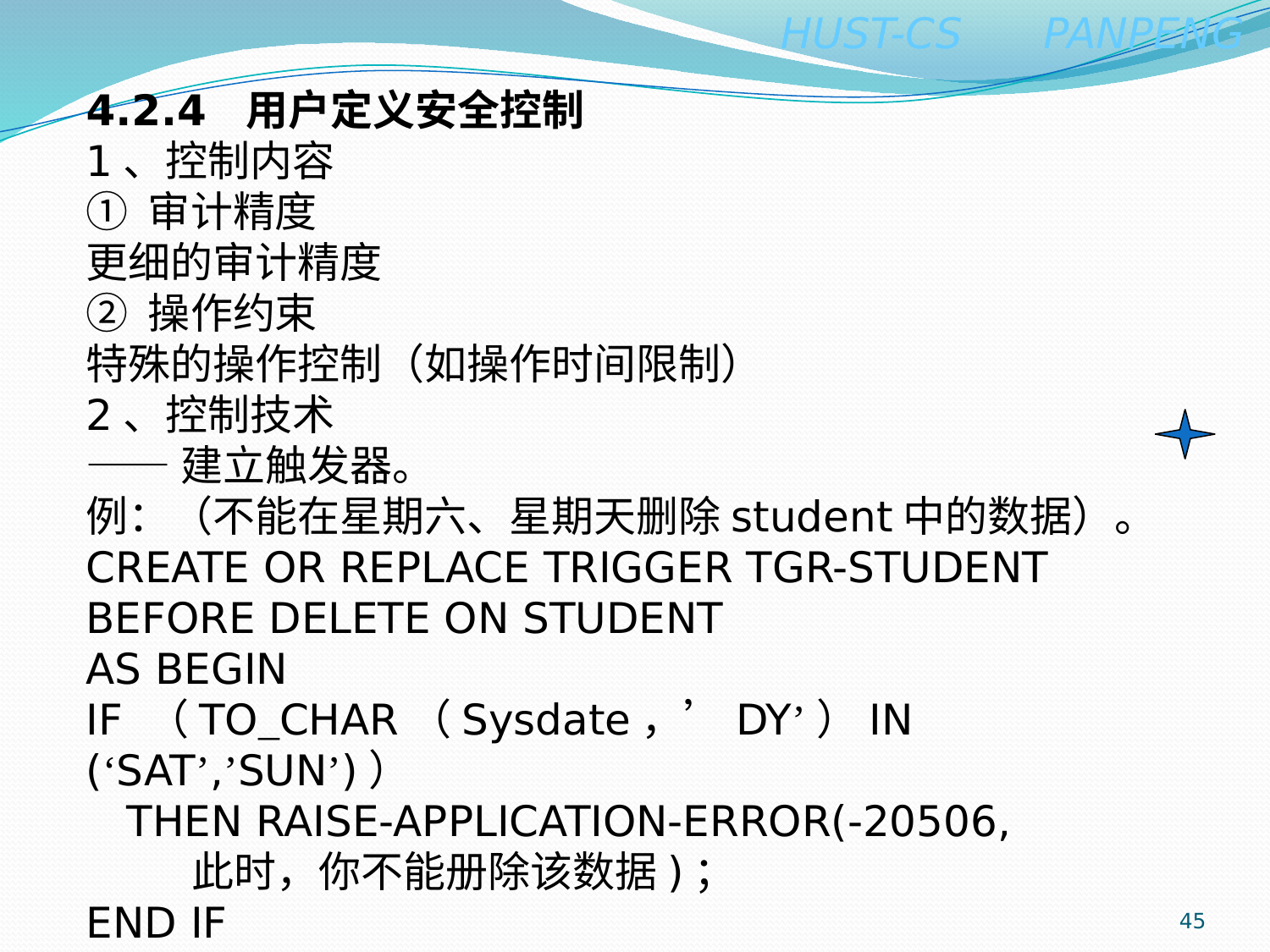

4.2.4  用户定义安全控制
1、控制内容
① 审计精度
更细的审计精度
② 操作约束
特殊的操作控制（如操作时间限制）
2、控制技术
——建立触发器。
例：（不能在星期六、星期天删除student中的数据）。
CREATE OR REPLACE TRIGGER TGR-STUDENT
BEFORE DELETE ON STUDENT
AS BEGIN
IF （TO_CHAR（Sysdate，’DY’）IN (‘SAT’,’SUN’)）
   THEN RAISE-APPLICATION-ERROR(-20506,
          此时，你不能册除该数据)；
END IF
END

45